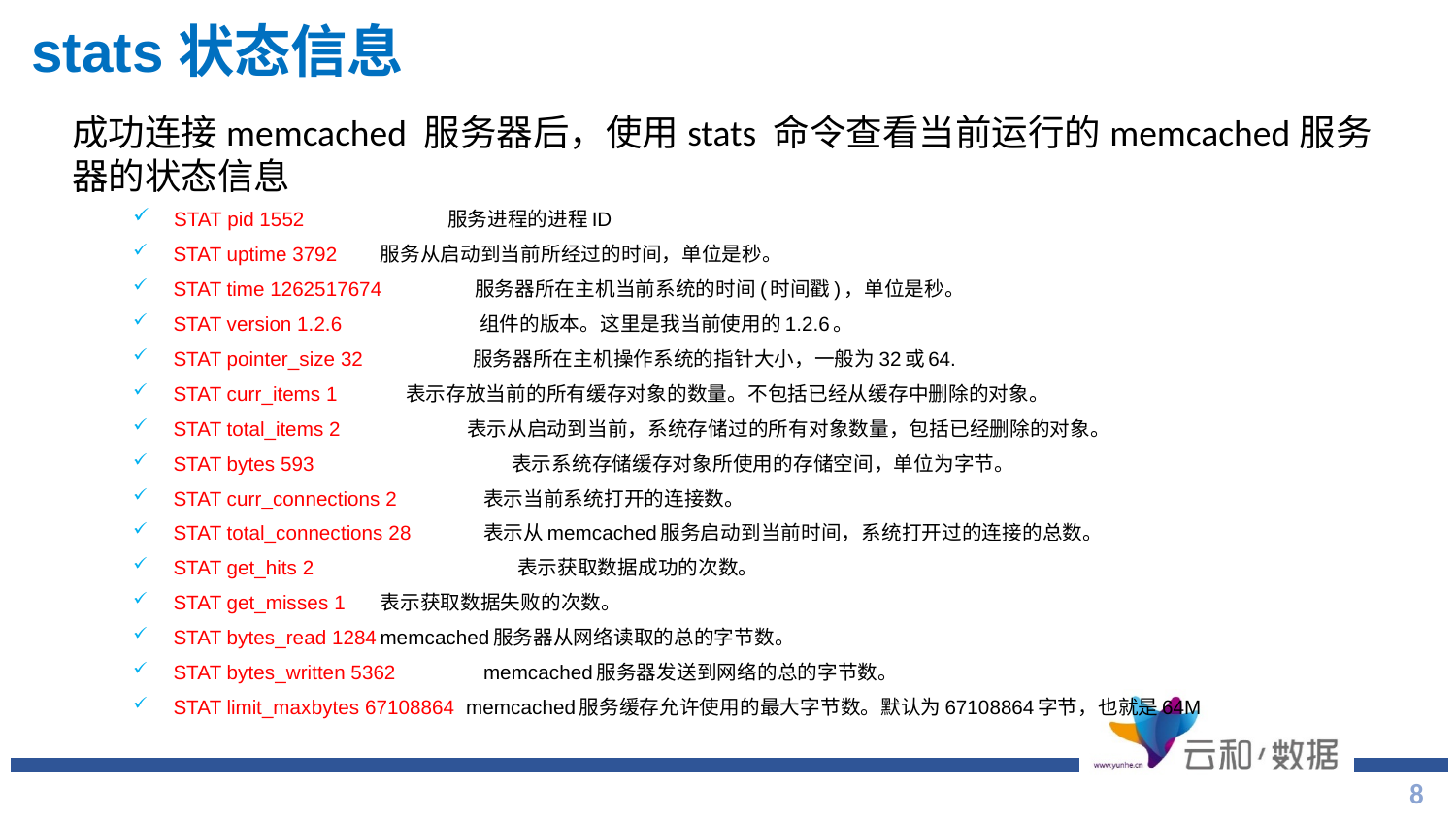

# stats状态信息
成功连接memcached 服务器后，使用stats 命令查看当前运行的memcached服务器的状态信息
   STAT pid 1552                         服务进程的进程ID
STAT uptime 3792	服务从启动到当前所经过的时间，单位是秒。
STAT time 1262517674                服务器所在主机当前系统的时间(时间戳)，单位是秒。
STAT version 1.2.6                        组件的版本。这里是我当前使用的1.2.6。
STAT pointer_size 32                   服务器所在主机操作系统的指针大小，一般为32或64.
STAT curr_items 1	    表示存放当前的所有缓存对象的数量。不包括已经从缓存中删除的对象。
STAT total_items 2                      表示从启动到当前，系统存储过的所有对象数量，包括已经删除的对象。
STAT bytes 593	                       表示系统存储缓存对象所使用的存储空间，单位为字节。
STAT curr_connections 2	表示当前系统打开的连接数。
STAT total_connections 28	表示从memcached服务启动到当前时间，系统打开过的连接的总数。
STAT get_hits 2	                        表示获取数据成功的次数。
STAT get_misses 1	表示获取数据失败的次数。
STAT bytes_read 1284	memcached服务器从网络读取的总的字节数。
STAT bytes_written 5362	memcached服务器发送到网络的总的字节数。
STAT limit_maxbytes 67108864  memcached服务缓存允许使用的最大字节数。默认为67108864字节，也就是64M
8